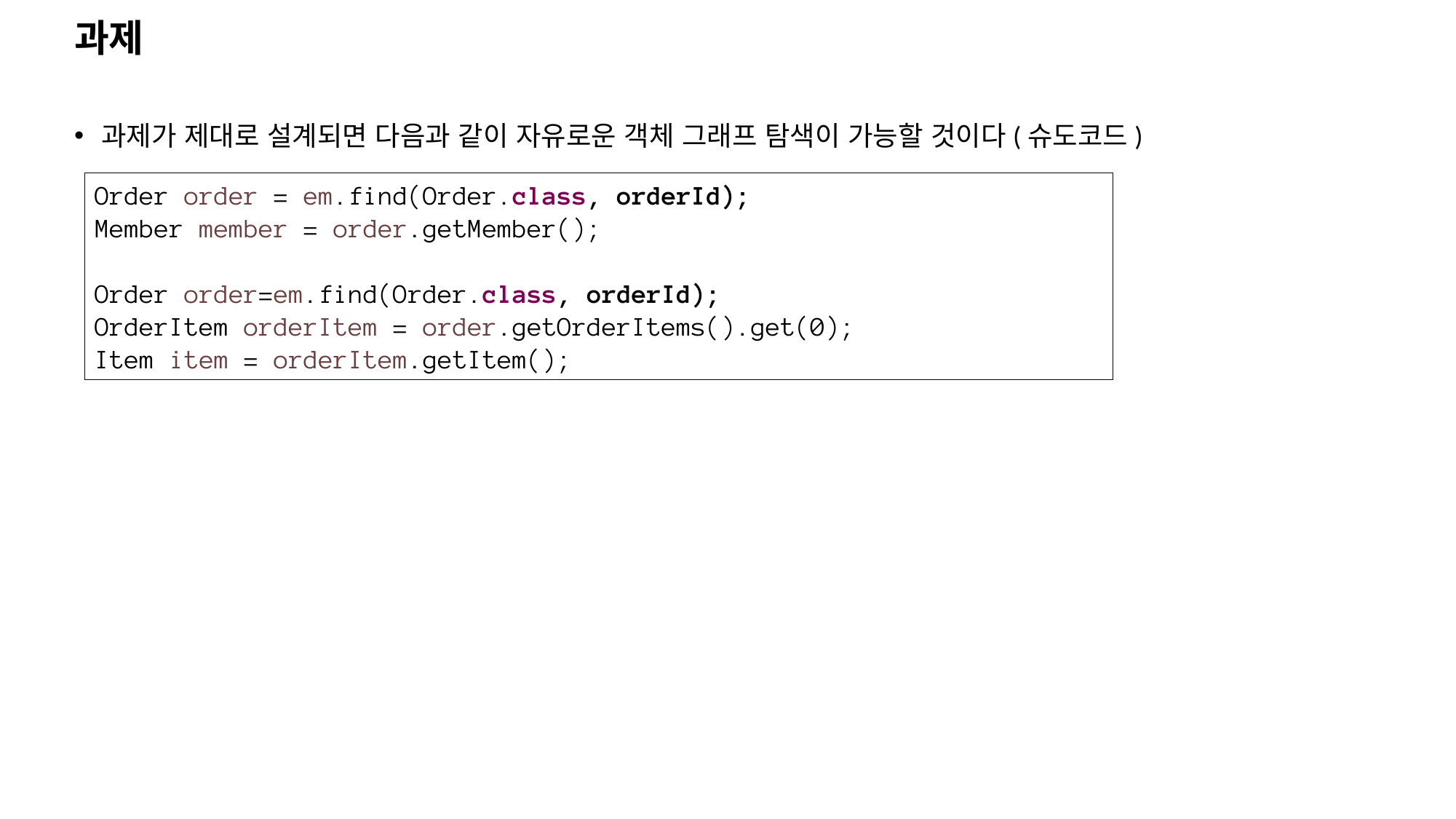

# 과제
과제가 제대로 설계되면 다음과 같이 자유로운 객체 그래프 탐색이 가능할 것이다(슈도코드)
Order order = em.find(Order.class, orderId);
Member member = order.getMember();

Order order=em.find(Order.class, orderId);
OrderItem orderItem = order.getOrderItems().get(0);
Item item = orderItem.getItem();